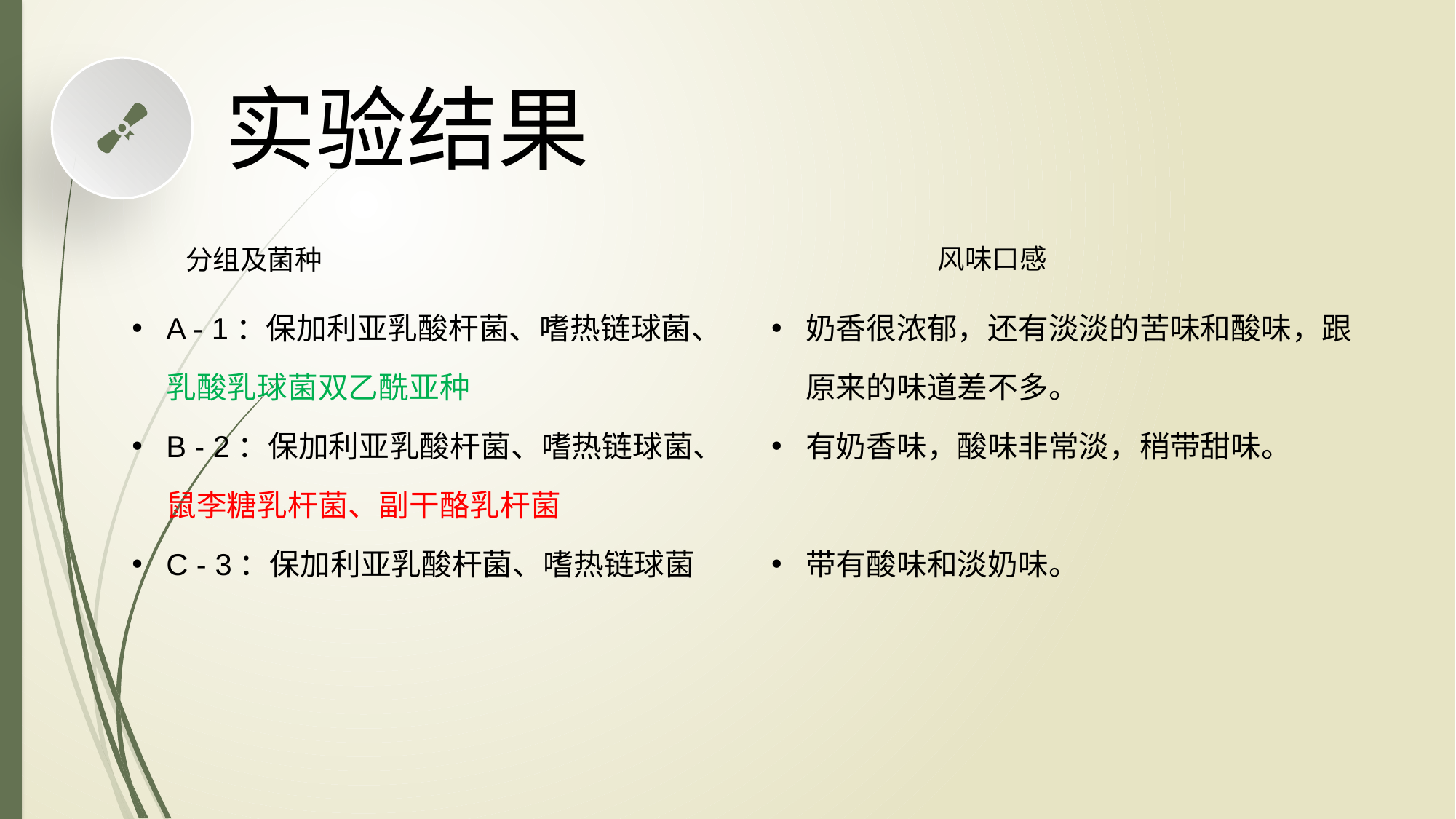

实验结果
风味口感
分组及菌种
A - 1：保加利亚乳酸杆菌、嗜热链球菌、乳酸乳球菌双乙酰亚种
B - 2：保加利亚乳酸杆菌、嗜热链球菌、鼠李糖乳杆菌、副干酪乳杆菌
C - 3：保加利亚乳酸杆菌、嗜热链球菌
奶香很浓郁，还有淡淡的苦味和酸味，跟原来的味道差不多。
有奶香味，酸味非常淡，稍带甜味。

带有酸味和淡奶味。